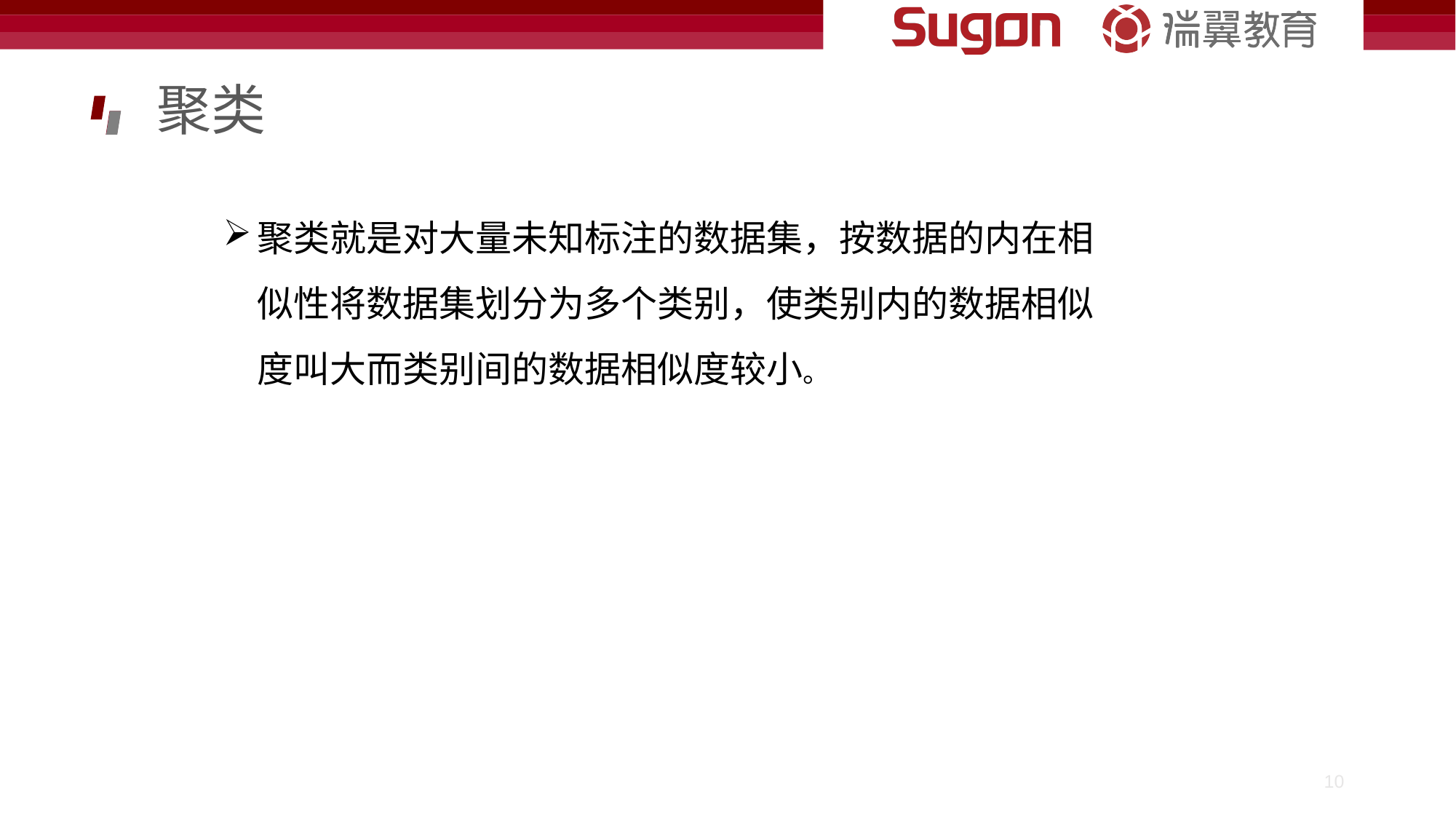

# 聚类

聚类就是对大量未知标注的数据集，按数据的内在相似性将数据集划分为多个类别，使类别内的数据相似度叫大而类别间的数据相似度较小。

10